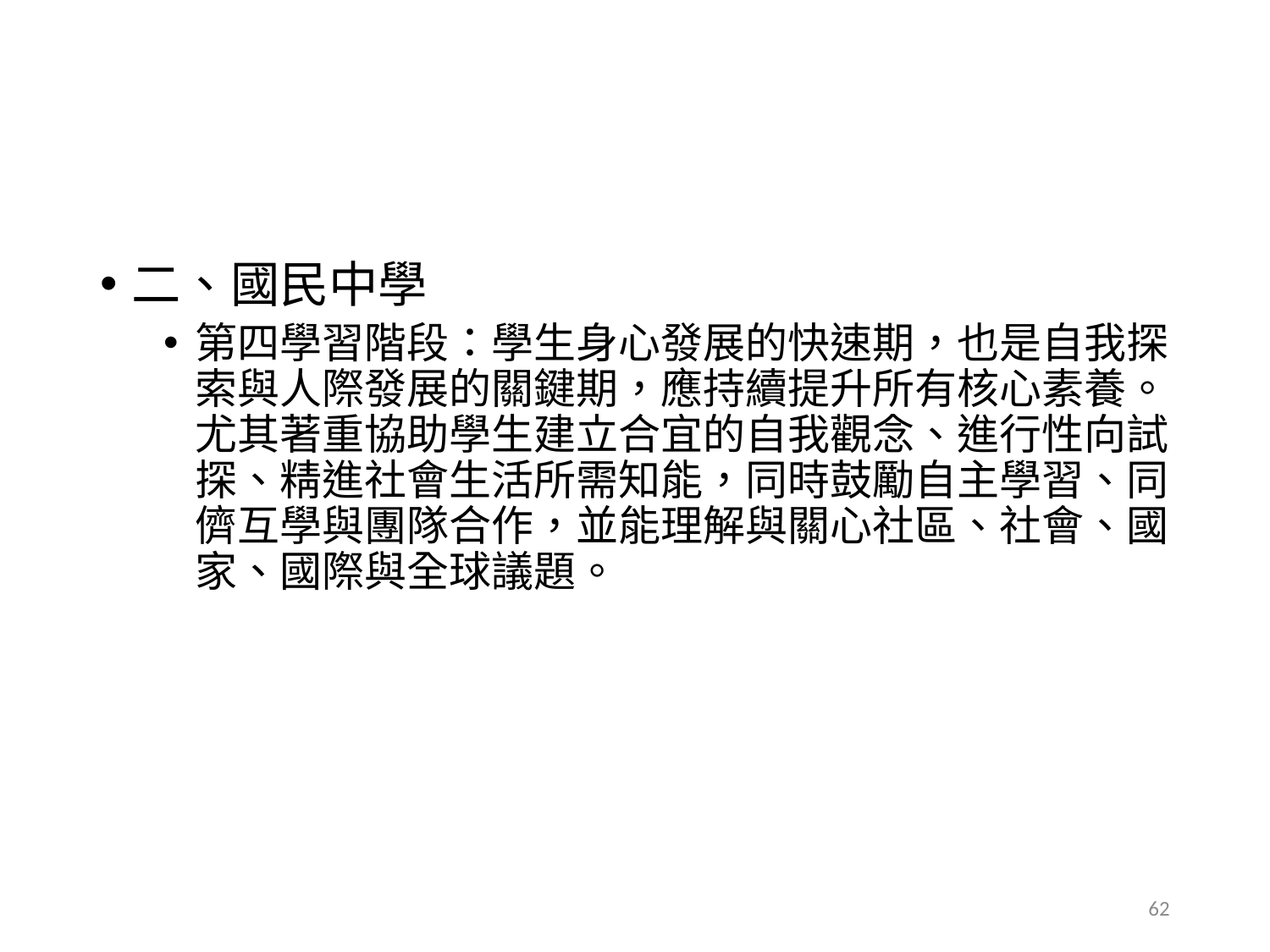

#
二、國民中學
第四學習階段：學生身心發展的快速期，也是自我探索與人際發展的關鍵期，應持續提升所有核心素養。尤其著重協助學生建立合宜的自我觀念、進行性向試探、精進社會生活所需知能，同時鼓勵自主學習、同儕互學與團隊合作，並能理解與關心社區、社會、國家、國際與全球議題。

62